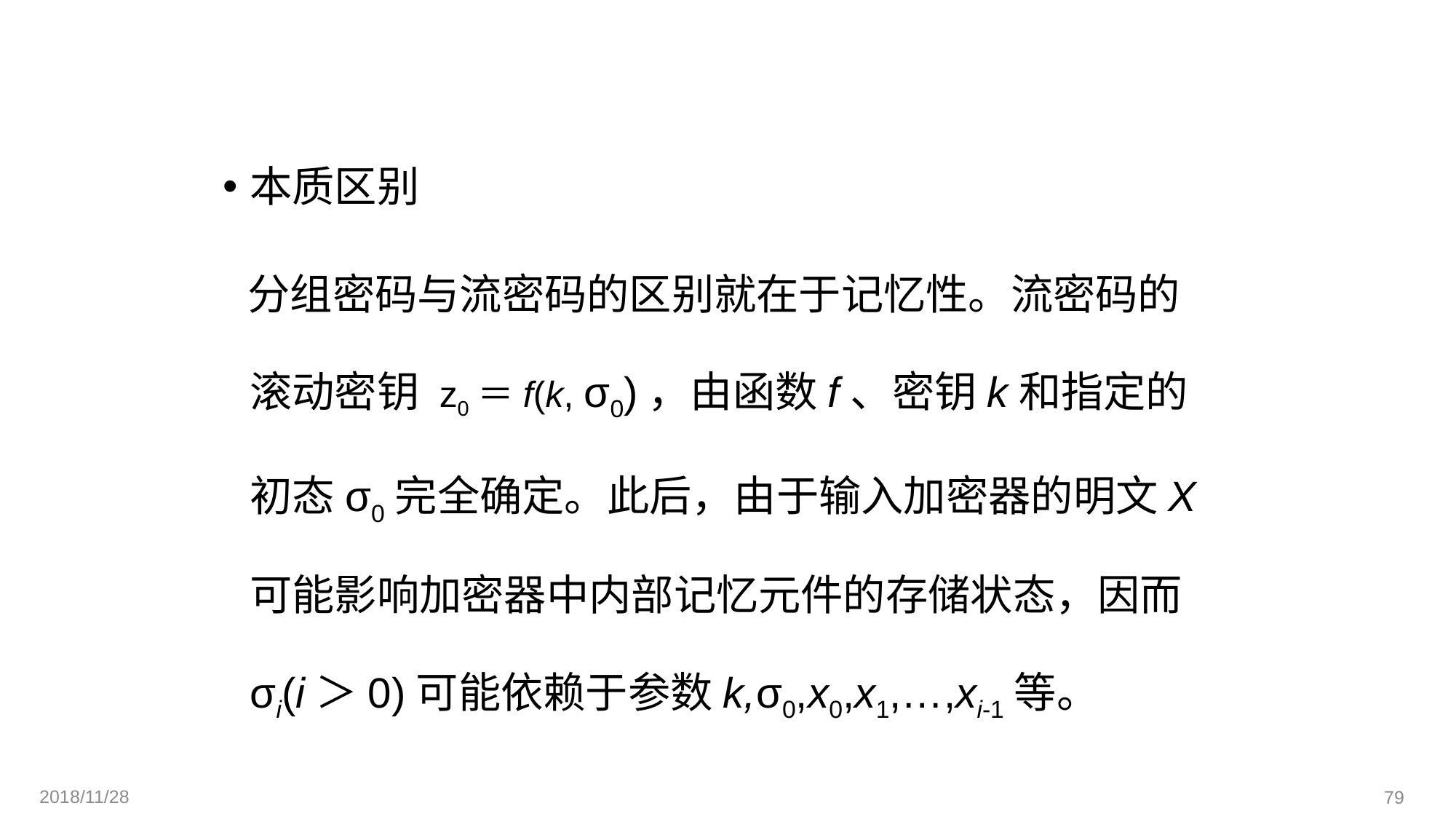

#
本质区别
  分组密码与流密码的区别就在于记忆性。流密码的滚动密钥 z0＝f(k, σ0)，由函数f、密钥k和指定的初态σ0完全确定。此后，由于输入加密器的明文X可能影响加密器中内部记忆元件的存储状态，因而σi(i＞0)可能依赖于参数k,σ0,x0,x1,…,xi-1等。
2018/11/28
79